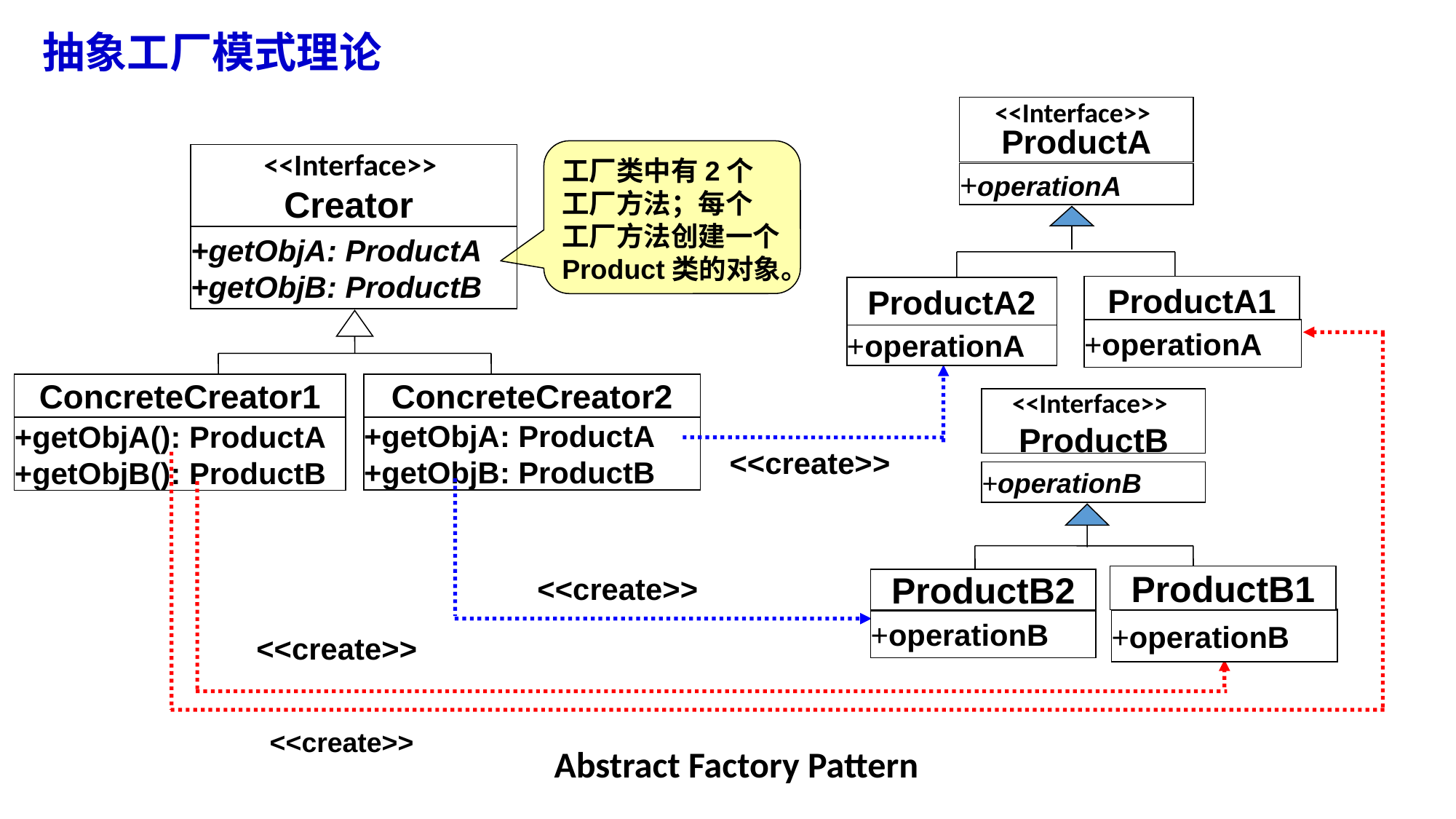

抽象工厂模式理论
<<Interface>>
ProductA
工厂类中有2个
工厂方法；每个
工厂方法创建一个Product类的对象。
<<Interface>>
Creator
+operationA

+getObjA: ProductA
+getObjB: ProductB

ProductA1
ProductA2

+operationA
+operationA

ConcreteCreator1
ConcreteCreator2
<<Interface>>
ProductB
+getObjA: ProductA
+getObjB: ProductB
+getObjA(): ProductA
+getObjB(): ProductB

<<create>>

+operationB

<<create>>
ProductB1
ProductB2
ProductB1
+operationB
+operationB

<<create>>

<<create>>
Abstract Factory Pattern